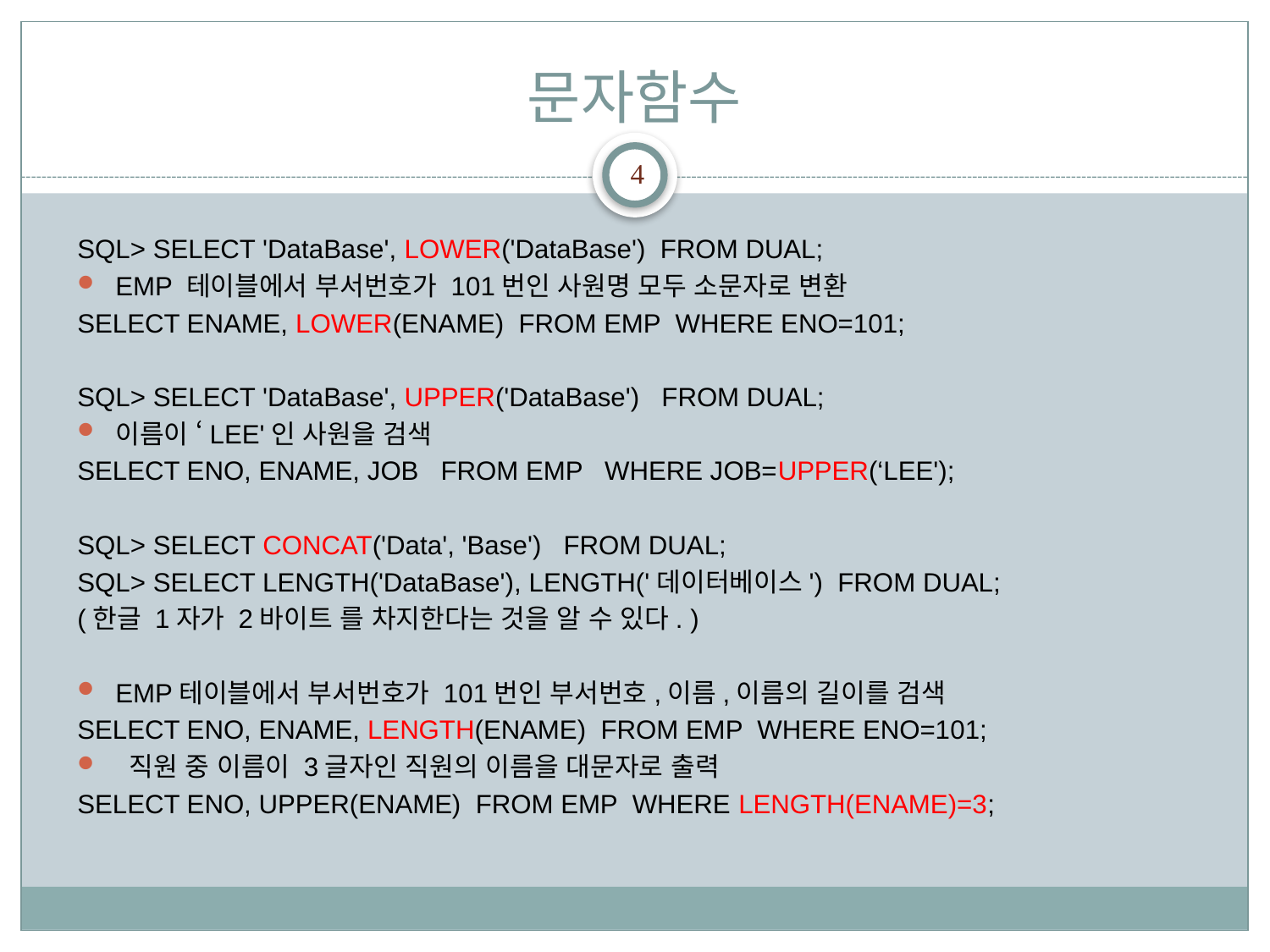

# 문자함수
4
SQL> SELECT 'DataBase', LOWER('DataBase')  FROM DUAL;
EMP 테이블에서 부서번호가 101번인 사원명 모두 소문자로 변환
SELECT ENAME, LOWER(ENAME)  FROM EMP  WHERE ENO=101;

SQL> SELECT 'DataBase', UPPER('DataBase')   FROM DUAL;
이름이 ‘LEE'인 사원을 검색
SELECT ENO, ENAME, JOB   FROM EMP   WHERE JOB=UPPER(‘LEE');

SQL> SELECT CONCAT('Data', 'Base')   FROM DUAL;
SQL> SELECT LENGTH('DataBase'), LENGTH('데이터베이스')  FROM DUAL;
(한글 1자가 2바이트 를 차지한다는 것을 알 수 있다. )

EMP테이블에서 부서번호가 101번인 부서번호,이름,이름의 길이를 검색
SELECT ENO, ENAME, LENGTH(ENAME)  FROM EMP  WHERE ENO=101;
 직원 중 이름이 3글자인 직원의 이름을 대문자로 출력
SELECT ENO, UPPER(ENAME)  FROM EMP  WHERE LENGTH(ENAME)=3;